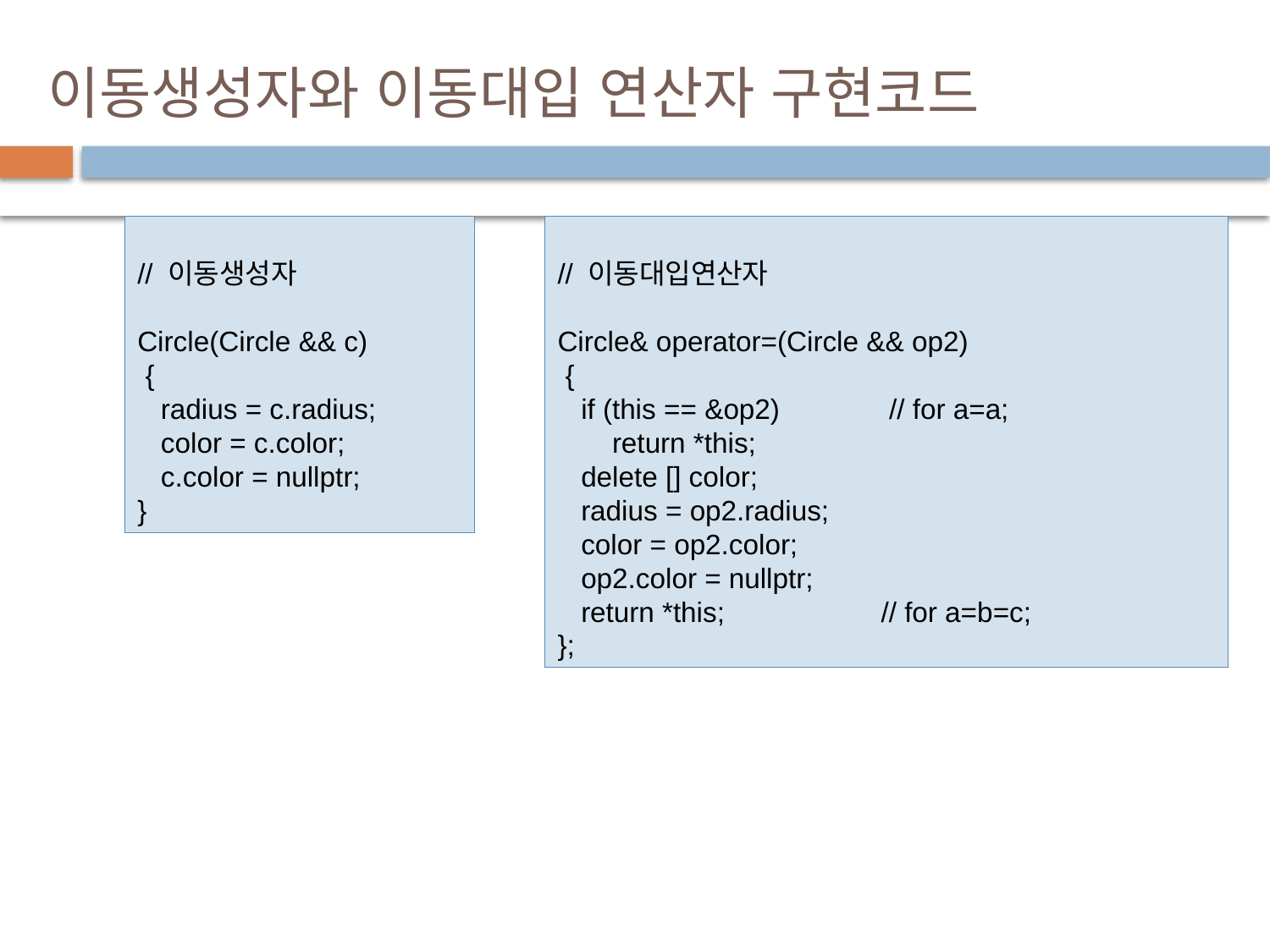

# 이동생성자와 이동대입 연산자 구현코드

// 이동생성자

Circle(Circle && c)
 {
   radius = c.radius;
   color = c.color;
   c.color = nullptr;
}

// 이동대입연산자

Circle& operator=(Circle && op2)
 {
   if (this == &op2)              // for a=a;
       return *this;
   delete [] color;
   radius = op2.radius;
   color = op2.color;
   op2.color = nullptr;
   return *this;                    // for a=b=c;
};